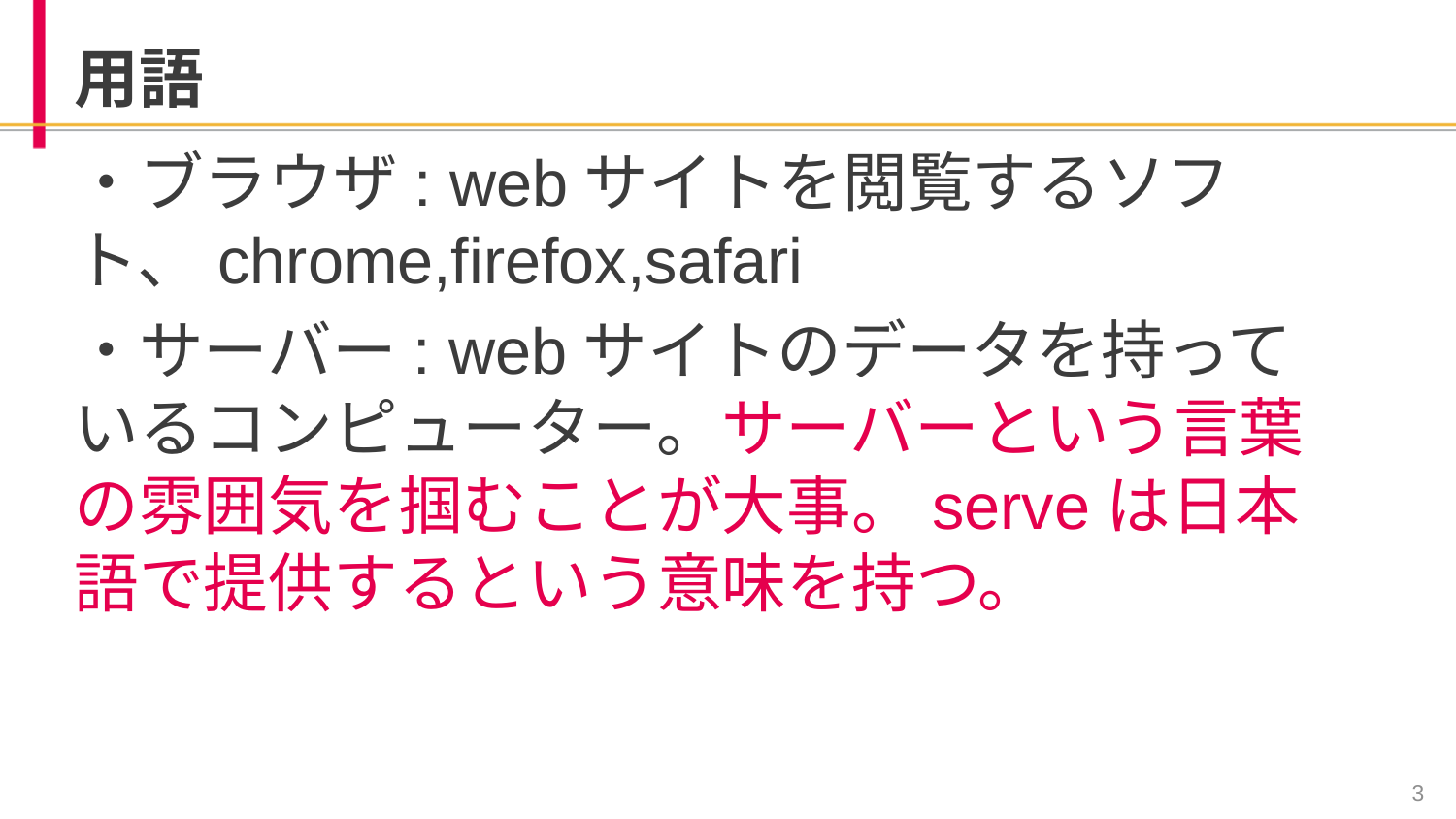

# 用語
・ブラウザ: webサイトを閲覧するソフト、chrome,firefox,safari
・サーバー: webサイトのデータを持っているコンピューター。サーバーという言葉の雰囲気を掴むことが大事。serveは日本語で提供するという意味を持つ。
3